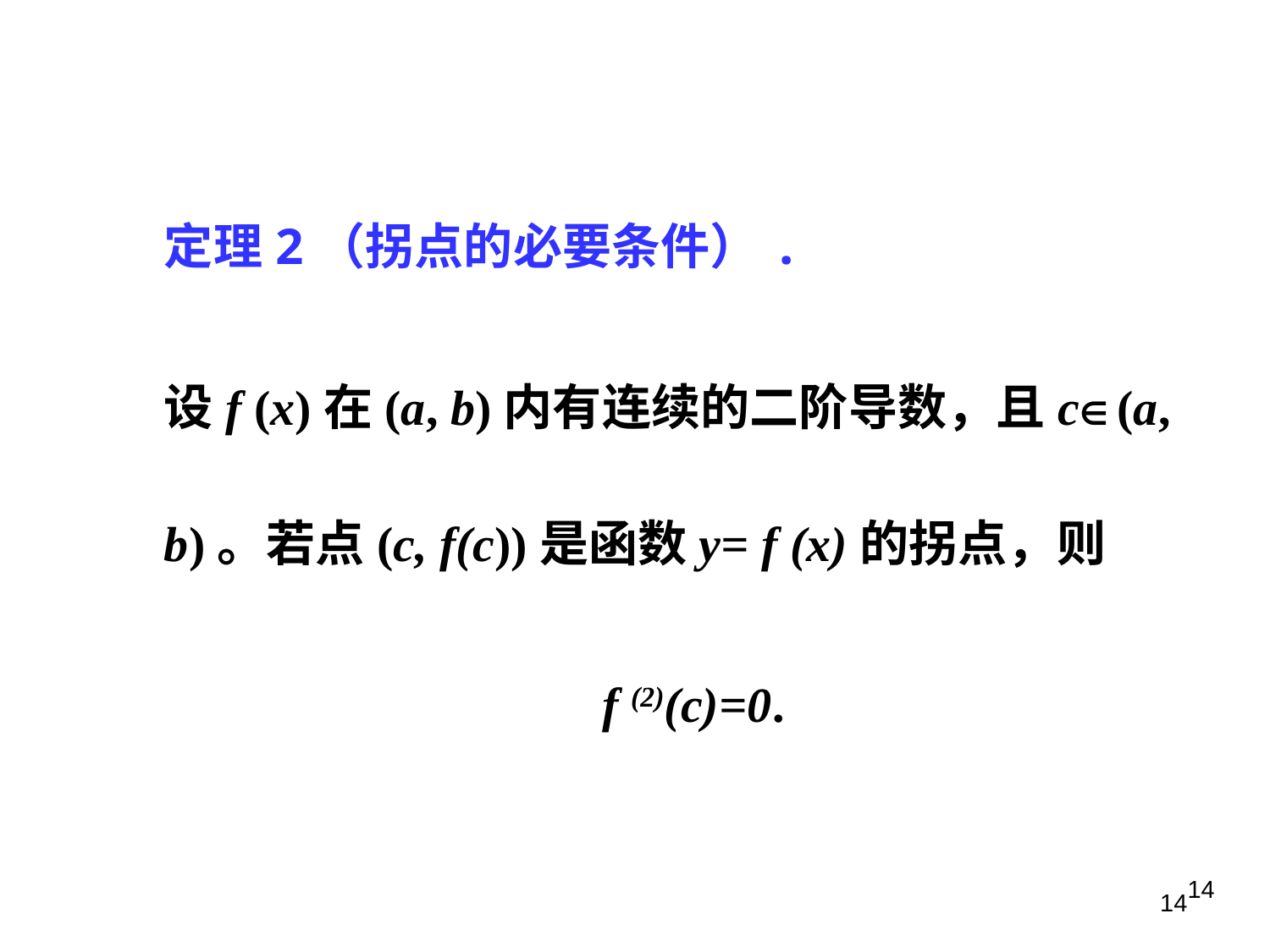

定理2（拐点的必要条件）.
设f (x)在(a, b)内有连续的二阶导数，且c∈ (a, b)。若点(c, f(c))是函数y= f (x)的拐点，则
f (2)(c)=0.
14
14